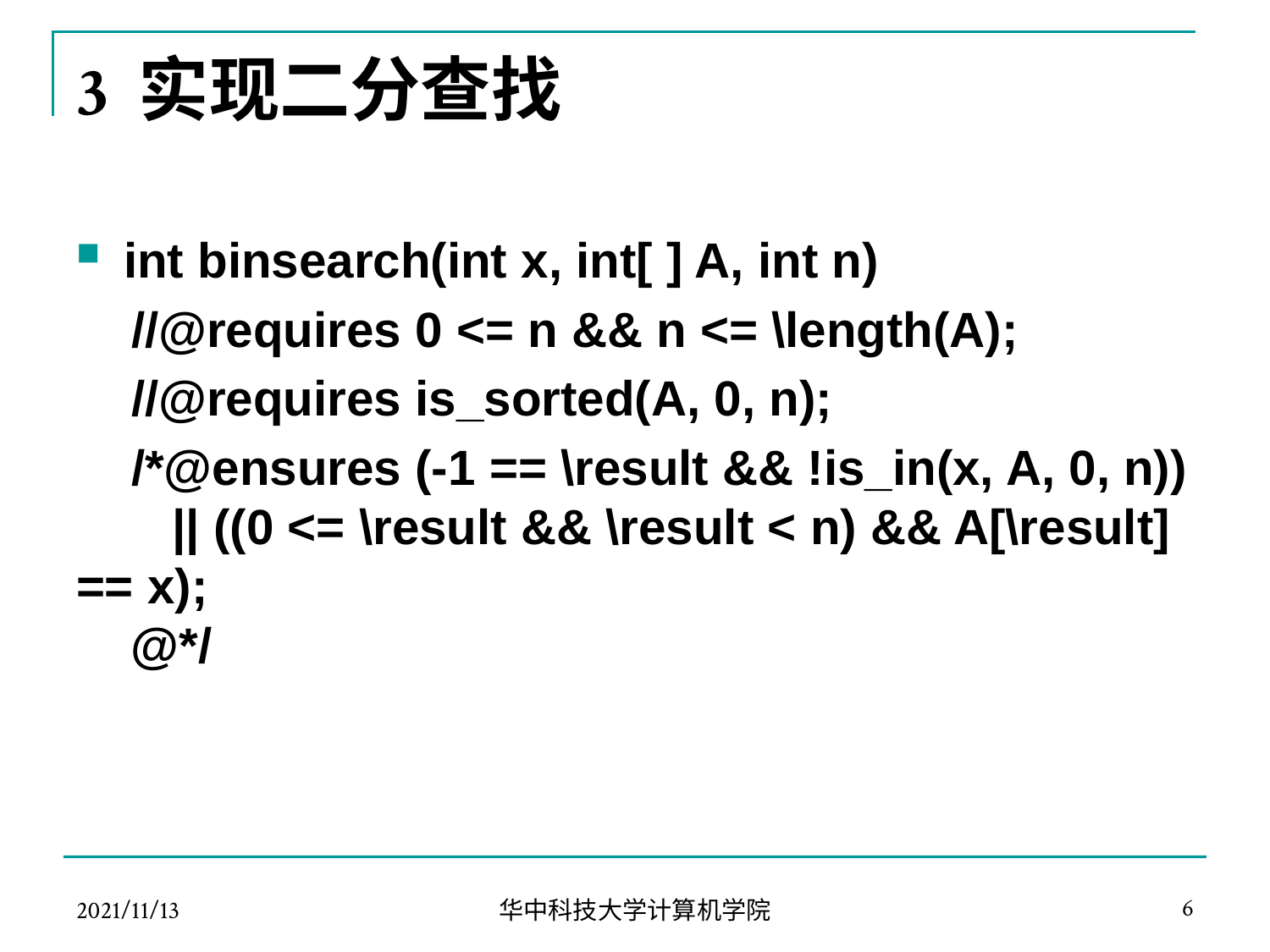

# 3 实现二分查找
int binsearch(int x, int[ ] A, int n)
    //@requires 0 <= n && n <= \length(A);
    //@requires is_sorted(A, 0, n);
    /*@ensures (-1 == \result && !is_in(x, A, 0, n))
       || ((0 <= \result && \result < n) && A[\result] == x);
    @*/

2021/11/13
6
华中科技大学计算机学院